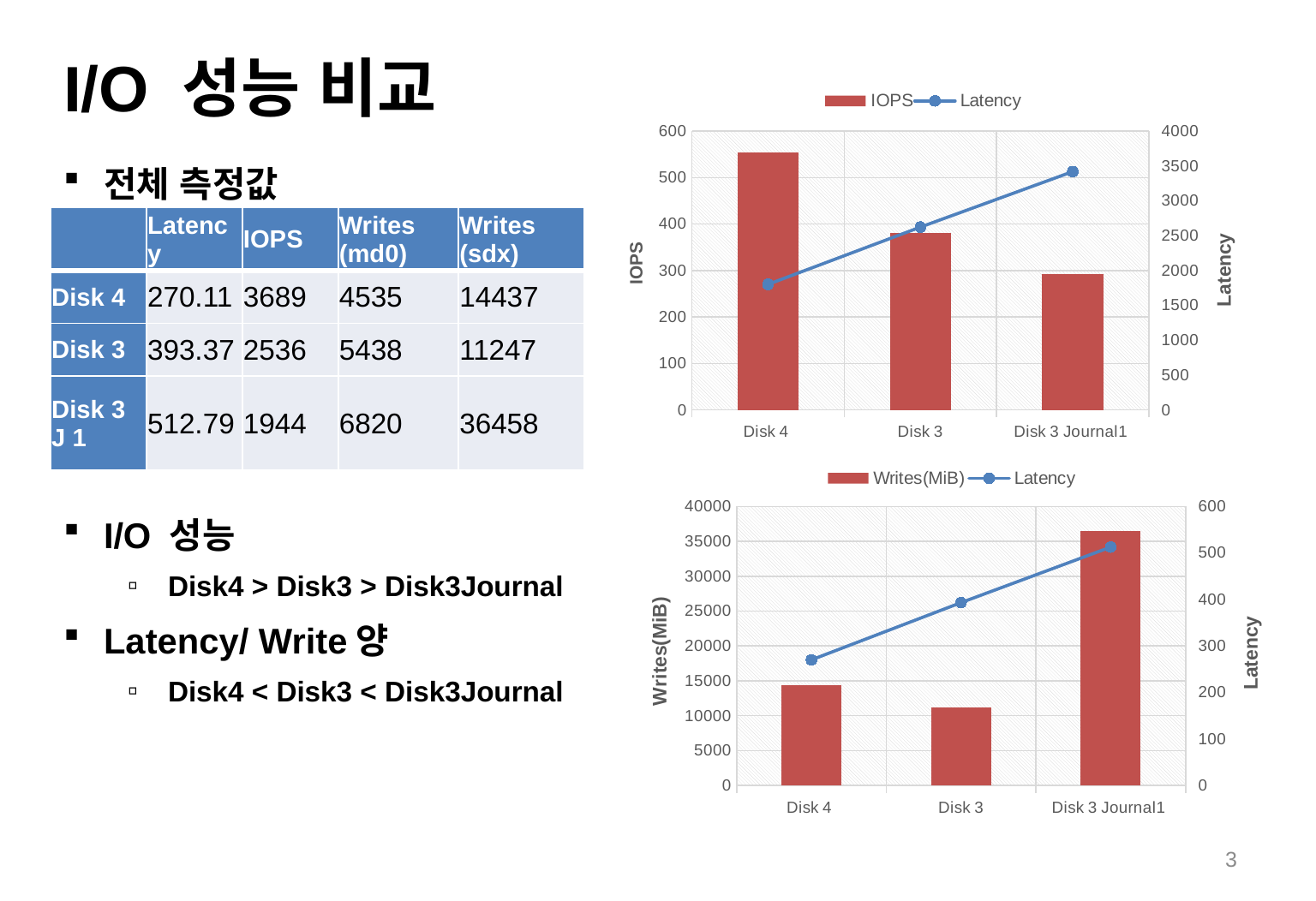

# I/O 성능 비교

### Chart

| Category | IOPS | Latency  |
|---|---|---|
| Disk 4  | 3689.0 | 270.11 |
| Disk 3 | 2536.0 | 393.37 |
| Disk 3 Journal1  | 1944.0 | 512.79 |
전체 측정값

I/O 성능
Disk4 > Disk3 > Disk3Journal
Latency/ Write양
Disk4 < Disk3 < Disk3Journal
|  | Latency | IOPS | Writes (md0) | Writes (sdx) |
| --- | --- | --- | --- | --- |
| Disk 4 | 270.11 | 3689 | 4535 | 14437 |
| Disk 3 | 393.37 | 2536 | 5438 | 11247 |
| Disk 3 J 1 | 512.79 | 1944 | 6820 | 36458 |

### Chart

| Category | Writes(MiB) | Latency  |
|---|---|---|
| Disk 4  | 14437.0 | 270.11 |
| Disk 3 | 11247.0 | 393.37 |
| Disk 3 Journal1  | 36458.0 | 512.79 |
3